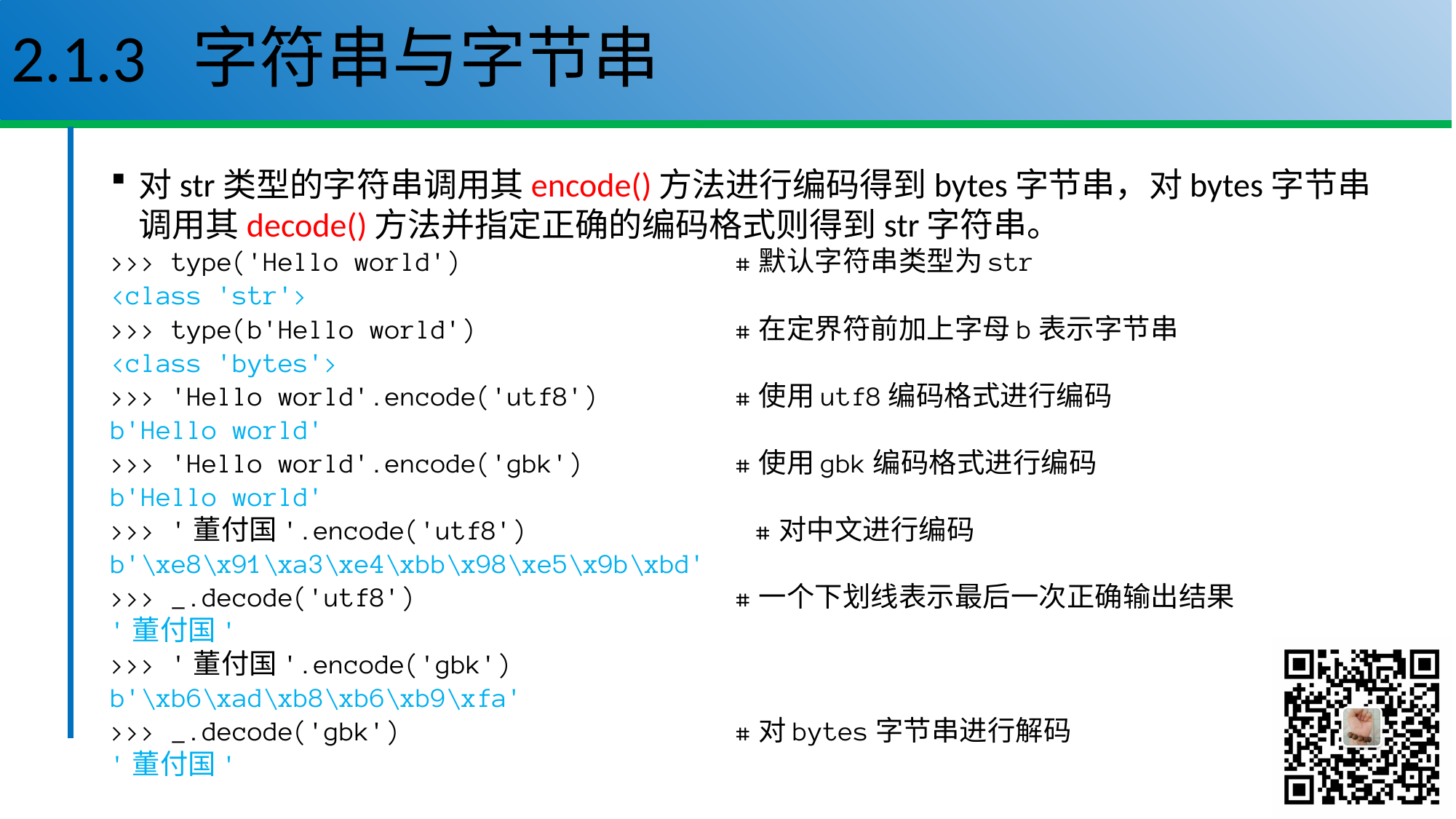

# 2.1.3  字符串与字节串
对str类型的字符串调用其encode()方法进行编码得到bytes字节串，对bytes字节串调用其decode()方法并指定正确的编码格式则得到str字符串。
>>> type('Hello world')                  #默认字符串类型为str
<class 'str'>
>>> type(b'Hello world')                 #在定界符前加上字母b表示字节串
<class 'bytes'>
>>> 'Hello world'.encode('utf8')         #使用utf8编码格式进行编码
b'Hello world'
>>> 'Hello world'.encode('gbk')          #使用gbk编码格式进行编码
b'Hello world'
>>> '董付国'.encode('utf8')               #对中文进行编码
b'\xe8\x91\xa3\xe4\xbb\x98\xe5\x9b\xbd'
>>> _.decode('utf8')                     #一个下划线表示最后一次正确输出结果
'董付国'
>>> '董付国'.encode('gbk')
b'\xb6\xad\xb8\xb6\xb9\xfa'
>>> _.decode('gbk')                      #对bytes字节串进行解码
'董付国'
19